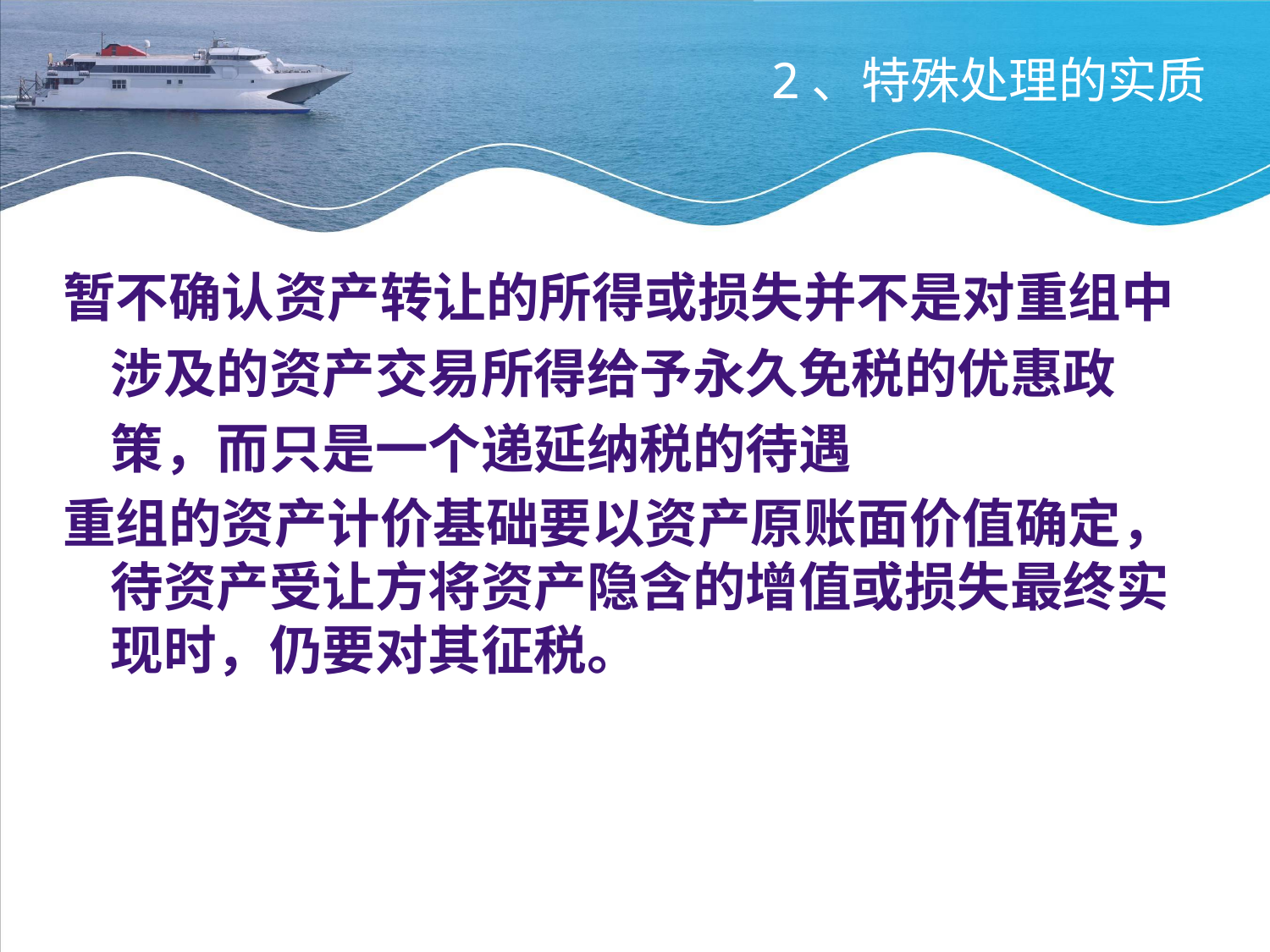

# 2、特殊处理的实质
暂不确认资产转让的所得或损失并不是对重组中涉及的资产交易所得给予永久免税的优惠政策，而只是一个递延纳税的待遇
重组的资产计价基础要以资产原账面价值确定，待资产受让方将资产隐含的增值或损失最终实现时，仍要对其征税。